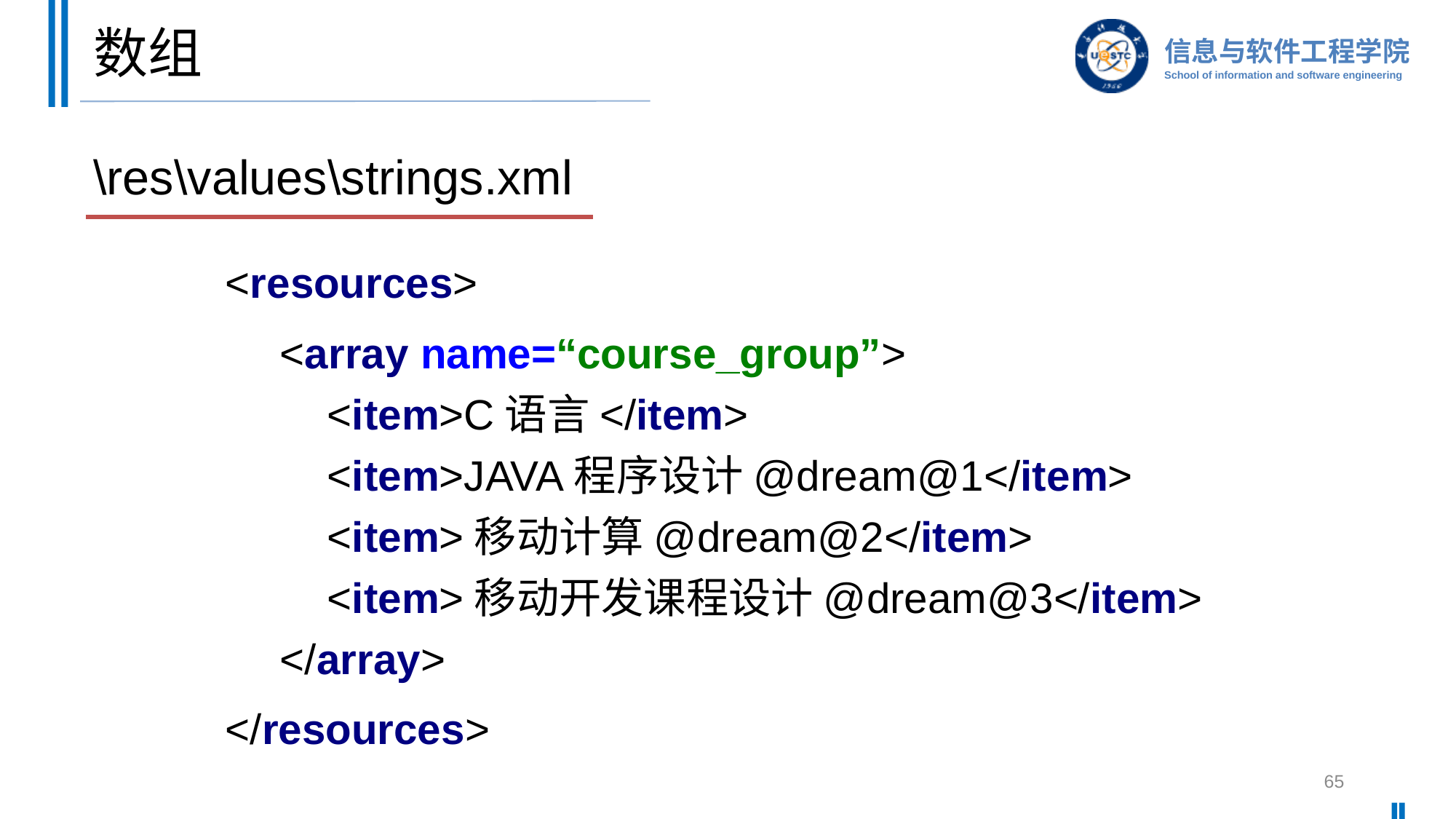

# 数组
\res\values\strings.xml
<resources>
<array name=“course_group”>
    <item>C语言</item>
    <item>JAVA程序设计@dream@1</item>
    <item>移动计算@dream@2</item>
    <item>移动开发课程设计@dream@3</item>
</array>
</resources>
65